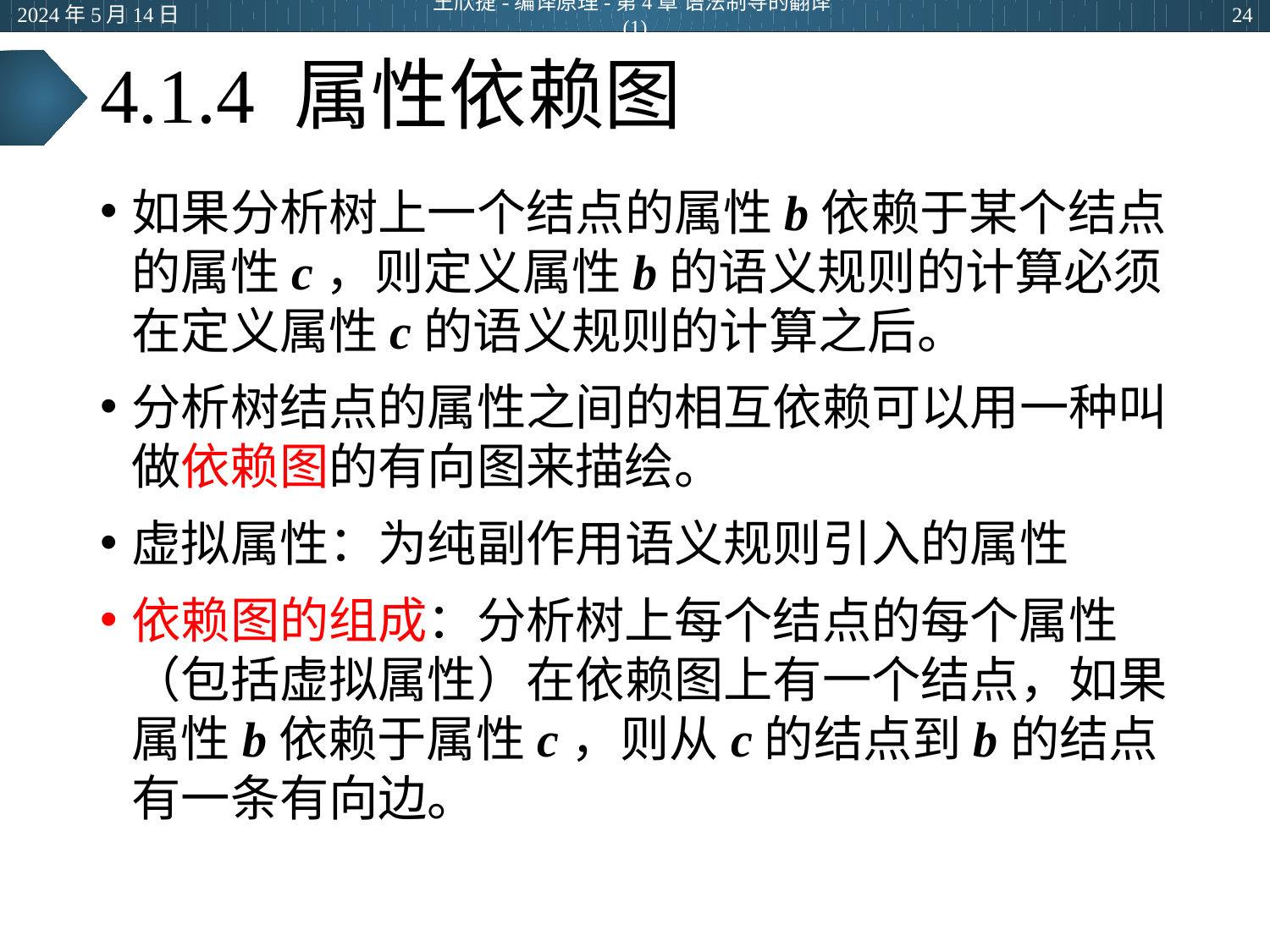

2024年5月14日
王欣捷-编译原理-第4章 语法制导的翻译(1)
24
# 4.1.4 属性依赖图
如果分析树上一个结点的属性b依赖于某个结点的属性c，则定义属性b的语义规则的计算必须在定义属性c的语义规则的计算之后。
分析树结点的属性之间的相互依赖可以用一种叫做依赖图的有向图来描绘。
虚拟属性：为纯副作用语义规则引入的属性
依赖图的组成：分析树上每个结点的每个属性（包括虚拟属性）在依赖图上有一个结点，如果属性b依赖于属性c，则从c的结点到b的结点有一条有向边。